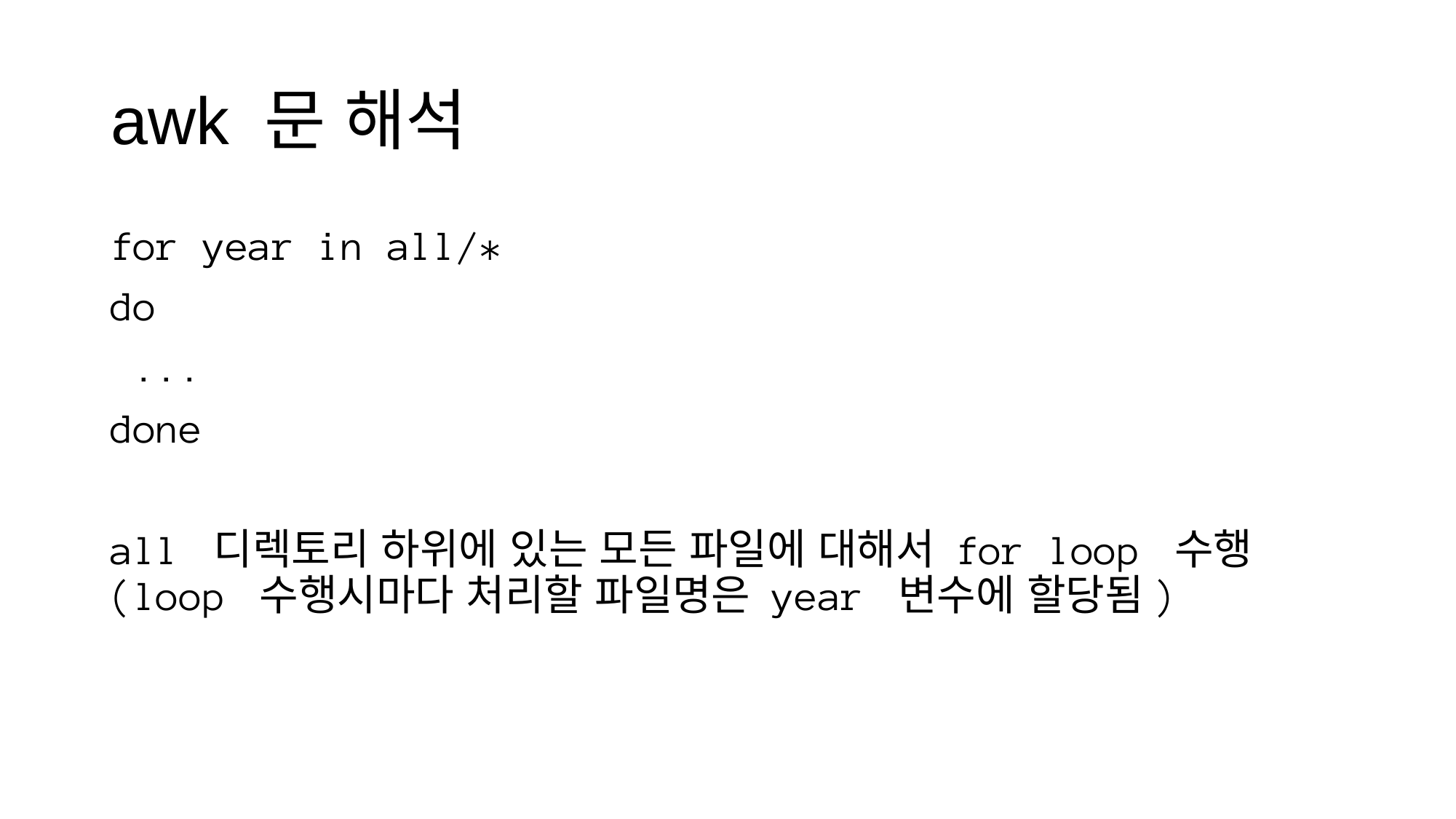

# awk 문 해석
for year in all/*
do
 ...
done

all 디렉토리 하위에 있는 모든 파일에 대해서 for loop 수행(loop 수행시마다 처리할 파일명은 year 변수에 할당됨)